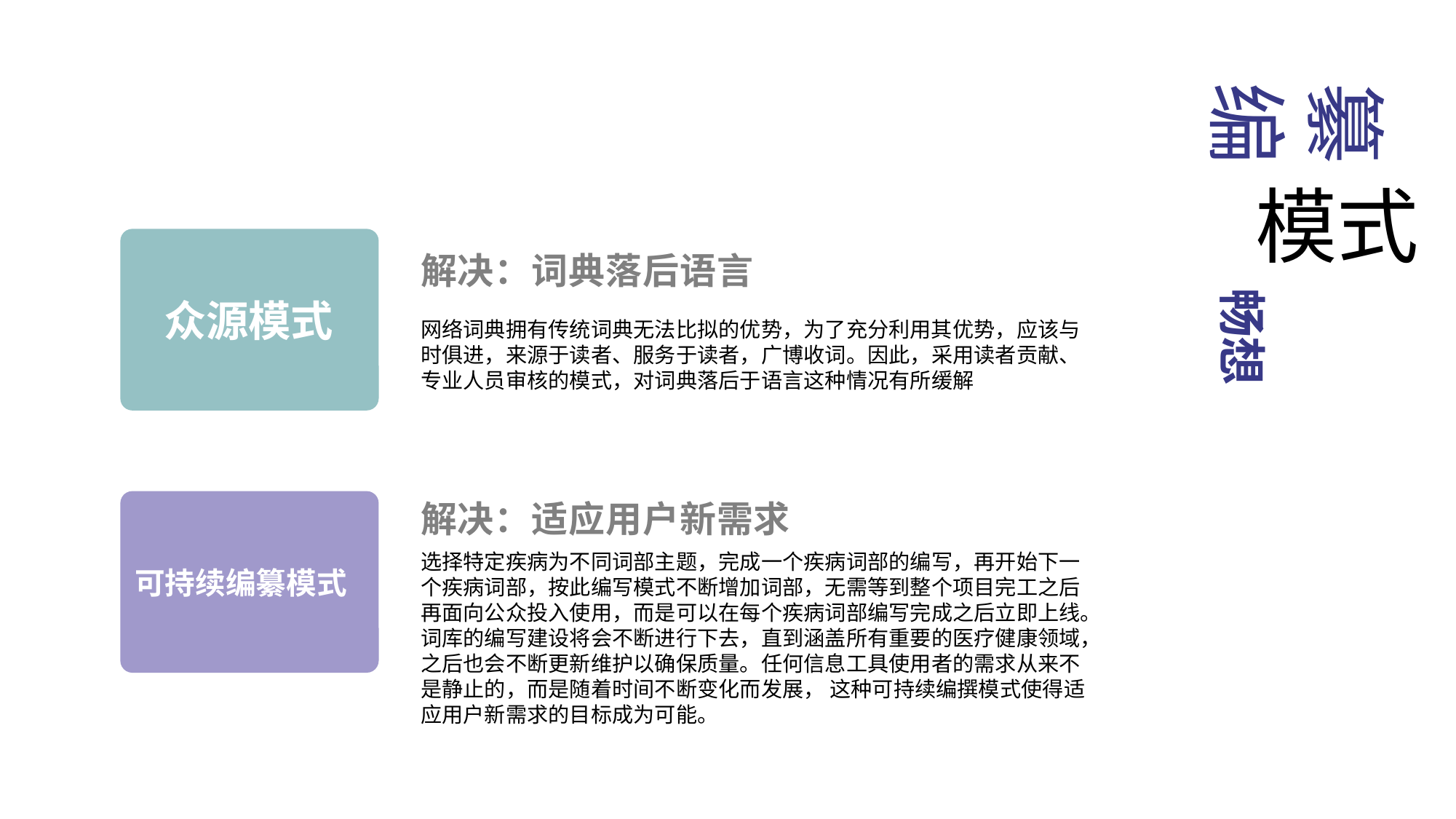

纂编
模式
  众源模式
解决：词典落后语言
畅想
网络词典拥有传统词典无法比拟的优势，为了充分利用其优势，应该与时俱进，来源于读者、服务于读者，广博收词。因此，采用读者贡献、专业人员审核的模式，对词典落后于语言这种情况有所缓解

解决：适应用户新需求
可持续编纂模式
选择特定疾病为不同词部主题，完成一个疾病词部的编写，再开始下一个疾病词部，按此编写模式不断增加词部，无需等到整个项目完工之后再面向公众投入使用，而是可以在每个疾病词部编写完成之后立即上线。词库的编写建设将会不断进行下去，直到涵盖所有重要的医疗健康领域，之后也会不断更新维护以确保质量。任何信息工具使用者的需求从来不是静止的，而是随着时间不断变化而发展， 这种可持续编撰模式使得适应用户新需求的目标成为可能。